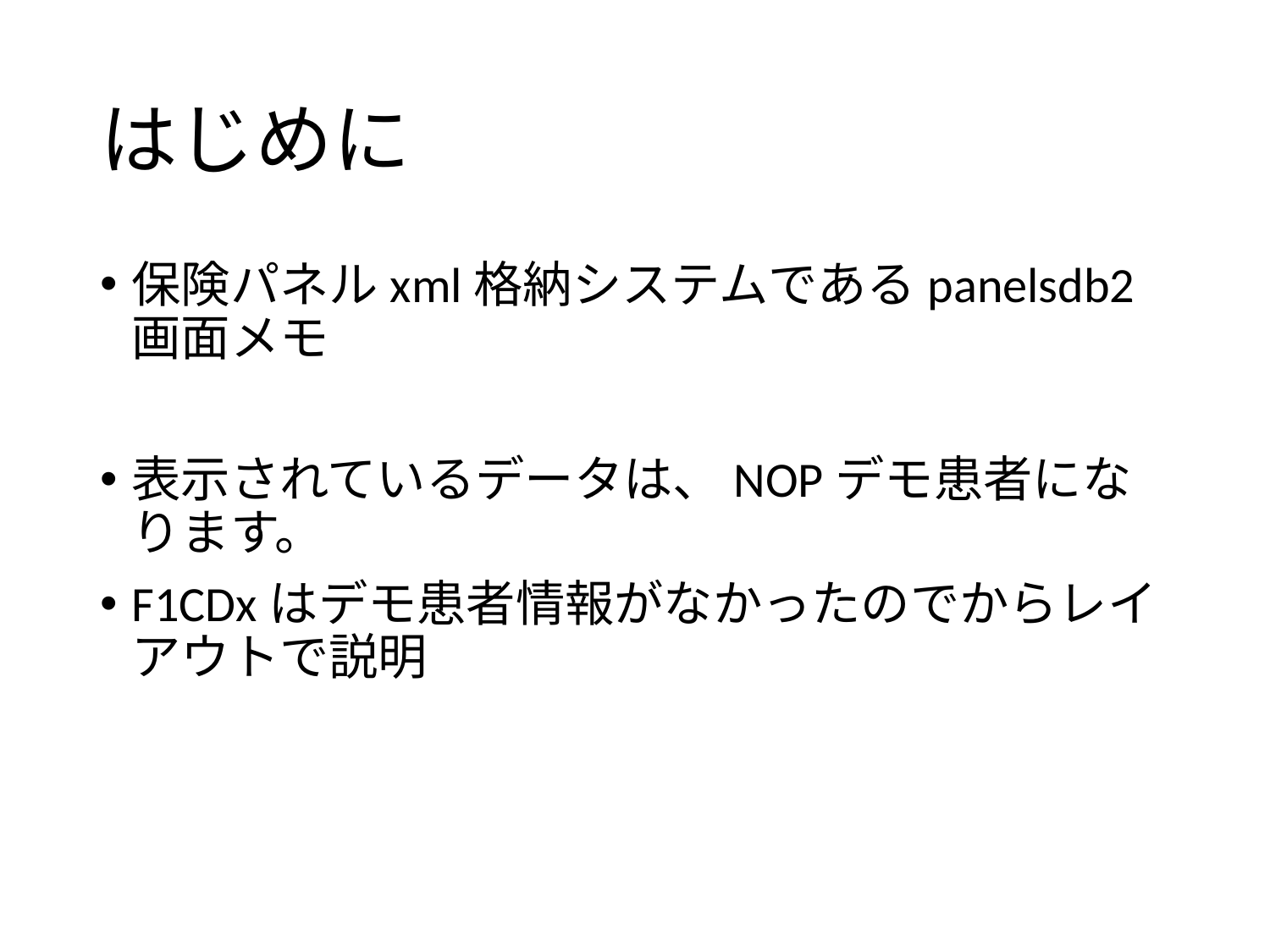

# はじめに
保険パネルxml格納システムであるpanelsdb2画面メモ

表示されているデータは、NOPデモ患者になります。
F1CDxはデモ患者情報がなかったのでからレイアウトで説明